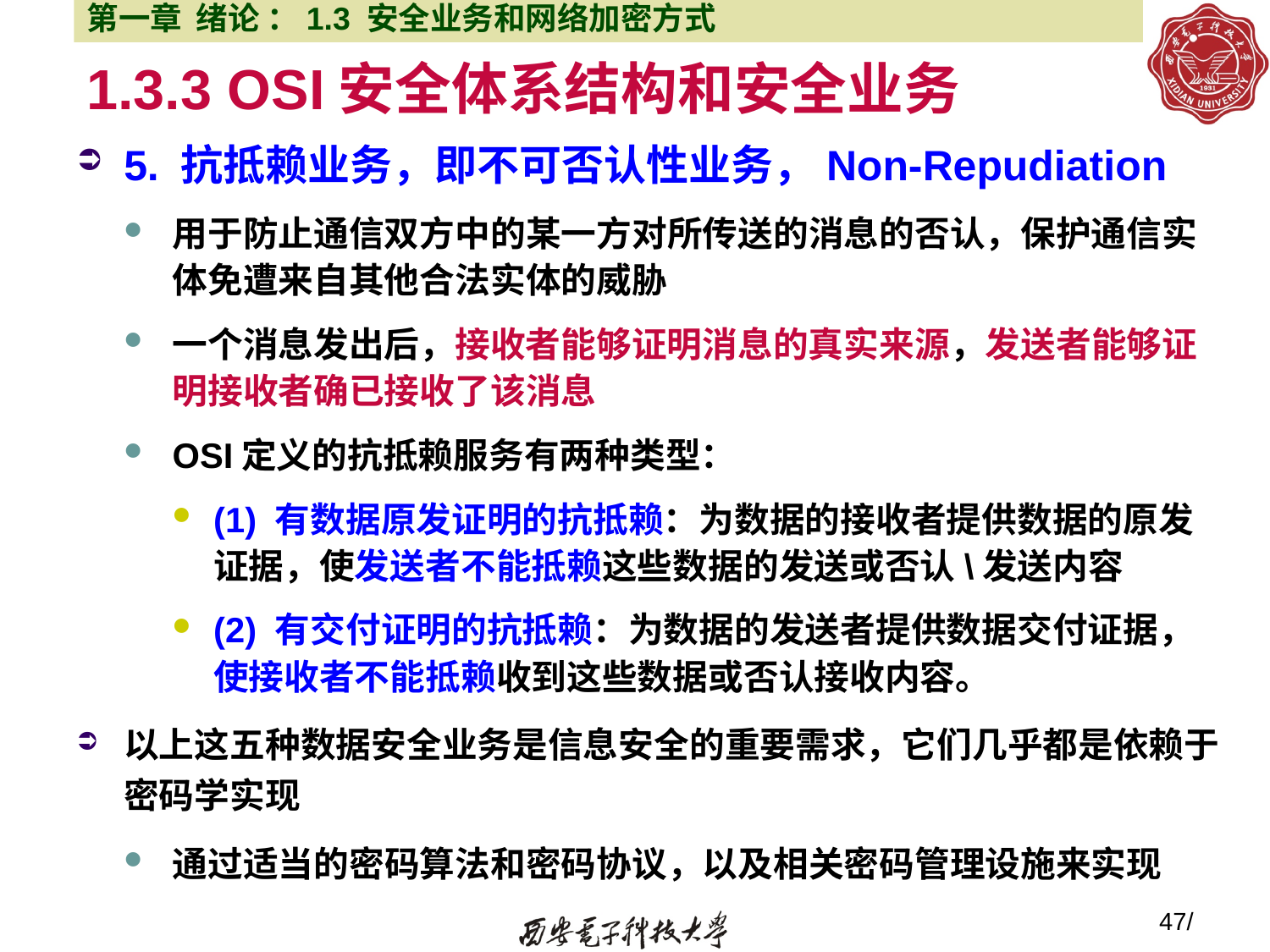

第一章  绪论 ：1.3 安全业务和网络加密方式
# 1.3.3 OSI安全体系结构和安全业务
5. 抗抵赖业务，即不可否认性业务，Non-Repudiation
用于防止通信双方中的某一方对所传送的消息的否认，保护通信实体免遭来自其他合法实体的威胁
一个消息发出后，接收者能够证明消息的真实来源，发送者能够证明接收者确已接收了该消息
OSI定义的抗抵赖服务有两种类型：
(1) 有数据原发证明的抗抵赖：为数据的接收者提供数据的原发证据，使发送者不能抵赖这些数据的发送或否认\发送内容
(2) 有交付证明的抗抵赖：为数据的发送者提供数据交付证据，使接收者不能抵赖收到这些数据或否认接收内容。
以上这五种数据安全业务是信息安全的重要需求，它们几乎都是依赖于密码学实现
通过适当的密码算法和密码协议，以及相关密码管理设施来实现
47/